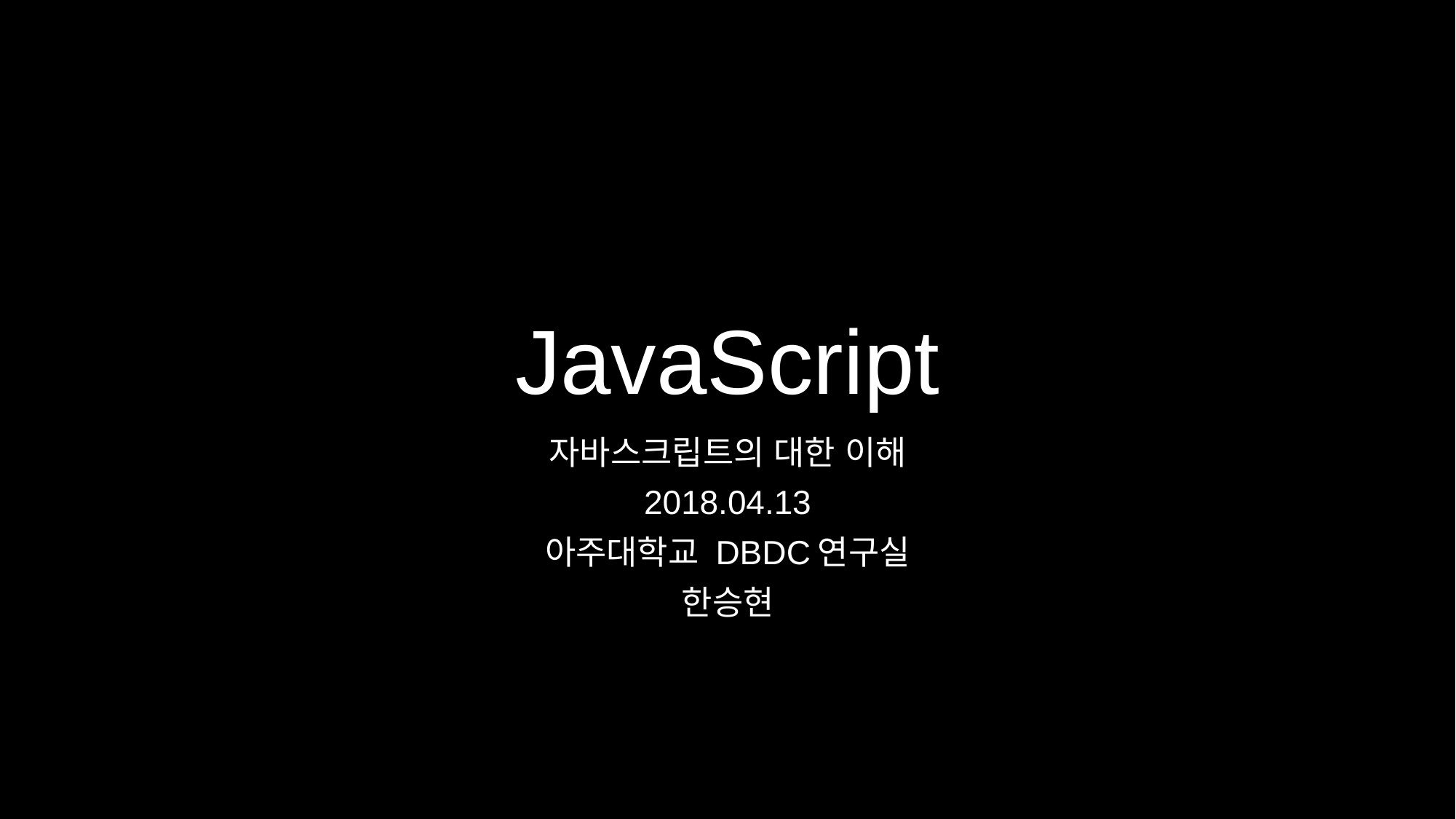

# JavaScript
자바스크립트의 대한 이해
2018.04.13
아주대학교 DBDC연구실
한승현